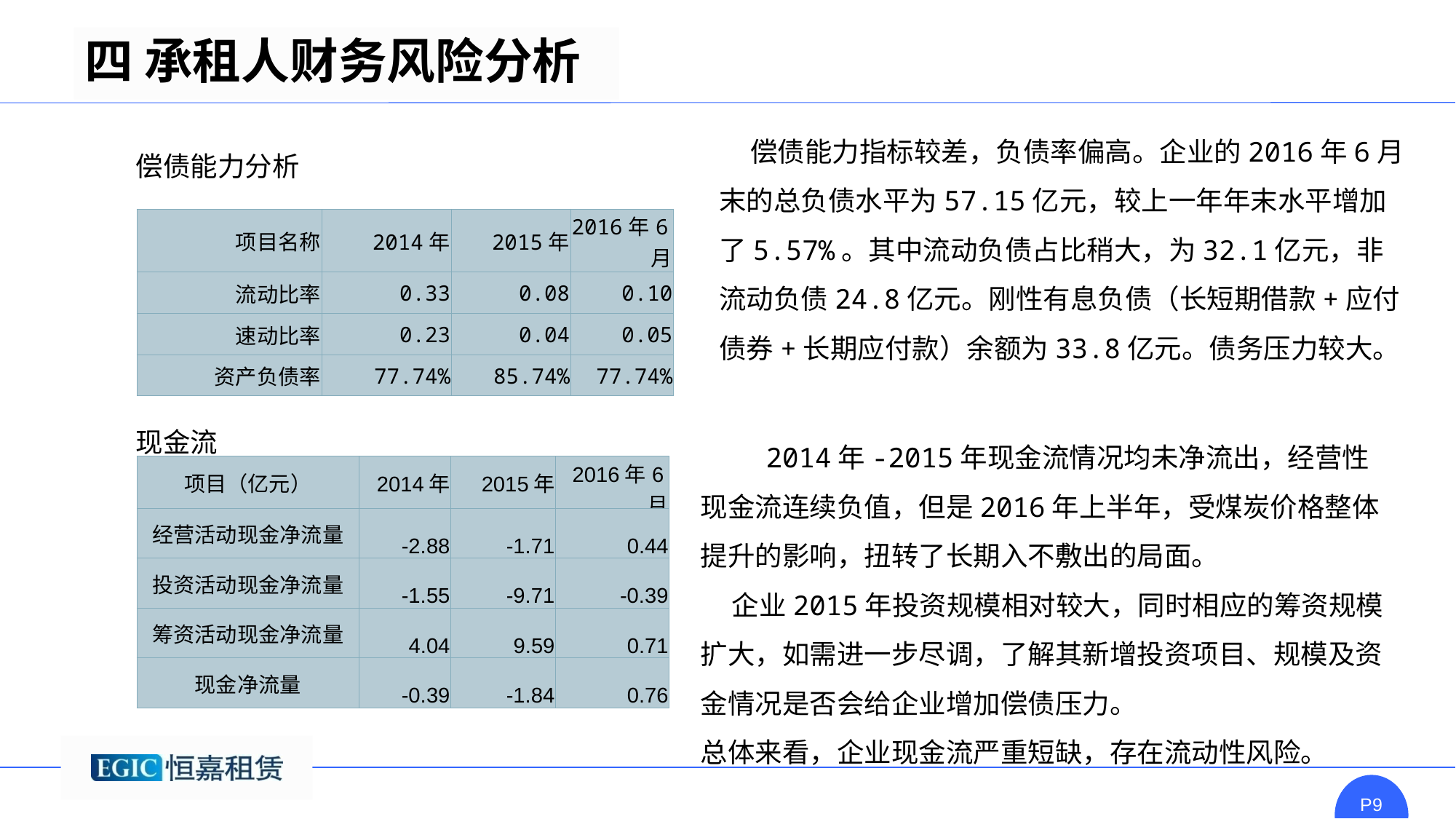

四 承租人财务风险分析
    偿债能力指标较差，负债率偏高。企业的2016年6月末的总负债水平为57.15亿元，较上一年年末水平增加了5.57%。其中流动负债占比稍大，为32.1亿元，非流动负债24.8亿元。刚性有息负债（长短期借款+应付债券+长期应付款）余额为33.8亿元。债务压力较大。
偿债能力分析
| 项目名称 | 2014年 | 2015年 | 2016年6月 |
| --- | --- | --- | --- |
| 流动比率 | 0.33 | 0.08 | 0.10 |
| 速动比率 | 0.23 | 0.04 | 0.05 |
| 资产负债率 | 77.74% | 85.74% | 77.74% |
现金流
    2014年-2015年现金流情况均未净流出，经营性现金流连续负值，但是2016年上半年，受煤炭价格整体提升的影响，扭转了长期入不敷出的局面。
    企业2015年投资规模相对较大，同时相应的筹资规模扩大，如需进一步尽调，了解其新增投资项目、规模及资金情况是否会给企业增加偿债压力。
总体来看，企业现金流严重短缺，存在流动性风险。

| 项目（亿元） | 2014年 | 2015年 | 2016年6月 |
| --- | --- | --- | --- |
| 经营活动现金净流量 | -2.88 | -1.71 | 0.44 |
| 投资活动现金净流量 | -1.55 | -9.71 | -0.39 |
| 筹资活动现金净流量 | 4.04 | 9.59 | 0.71 |
| 现金净流量 | -0.39 | -1.84 | 0.76 |